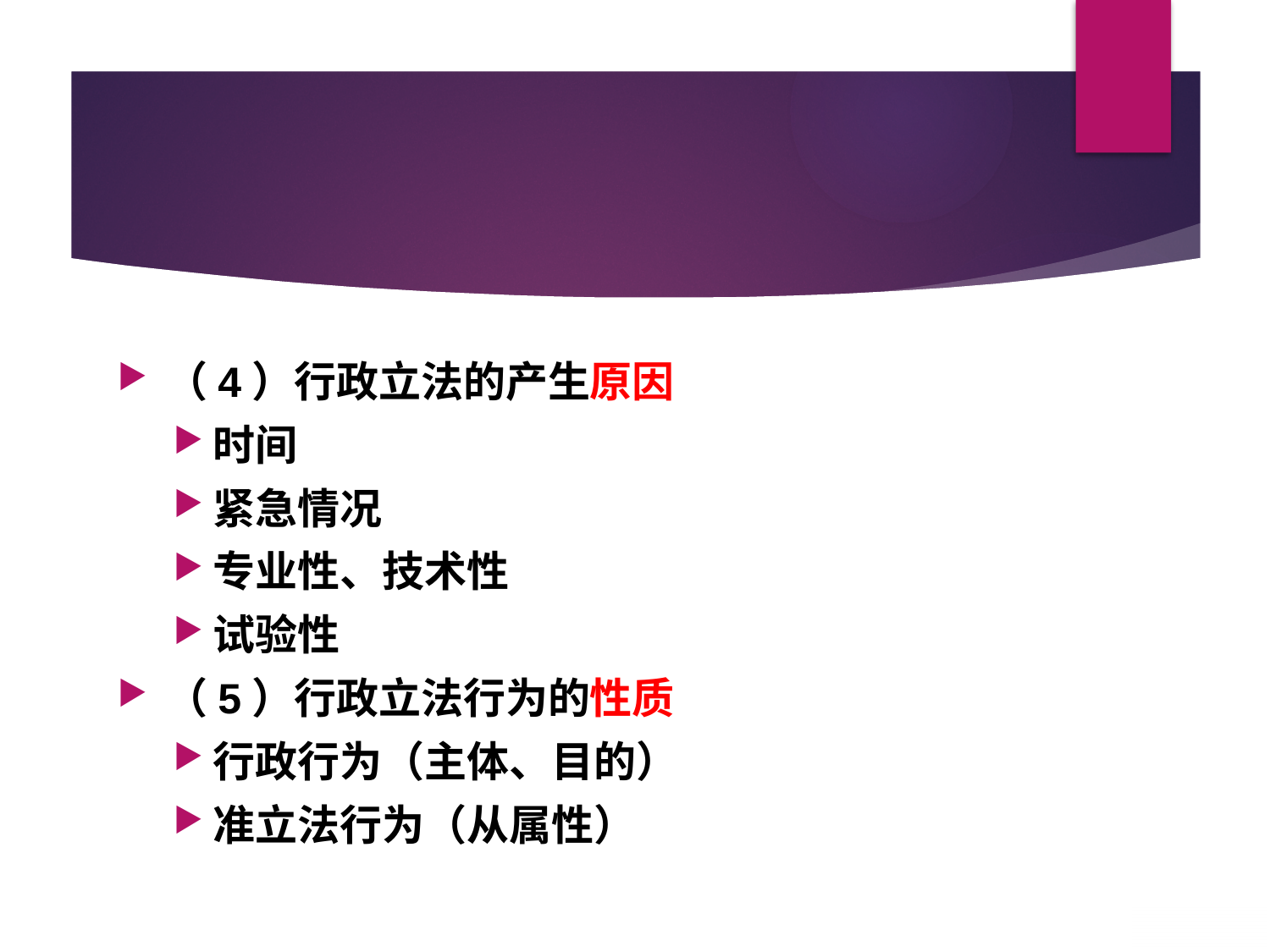

（4）行政立法的产生原因
时间
紧急情况
专业性、技术性
试验性
（5）行政立法行为的性质
行政行为（主体、目的）
准立法行为（从属性）